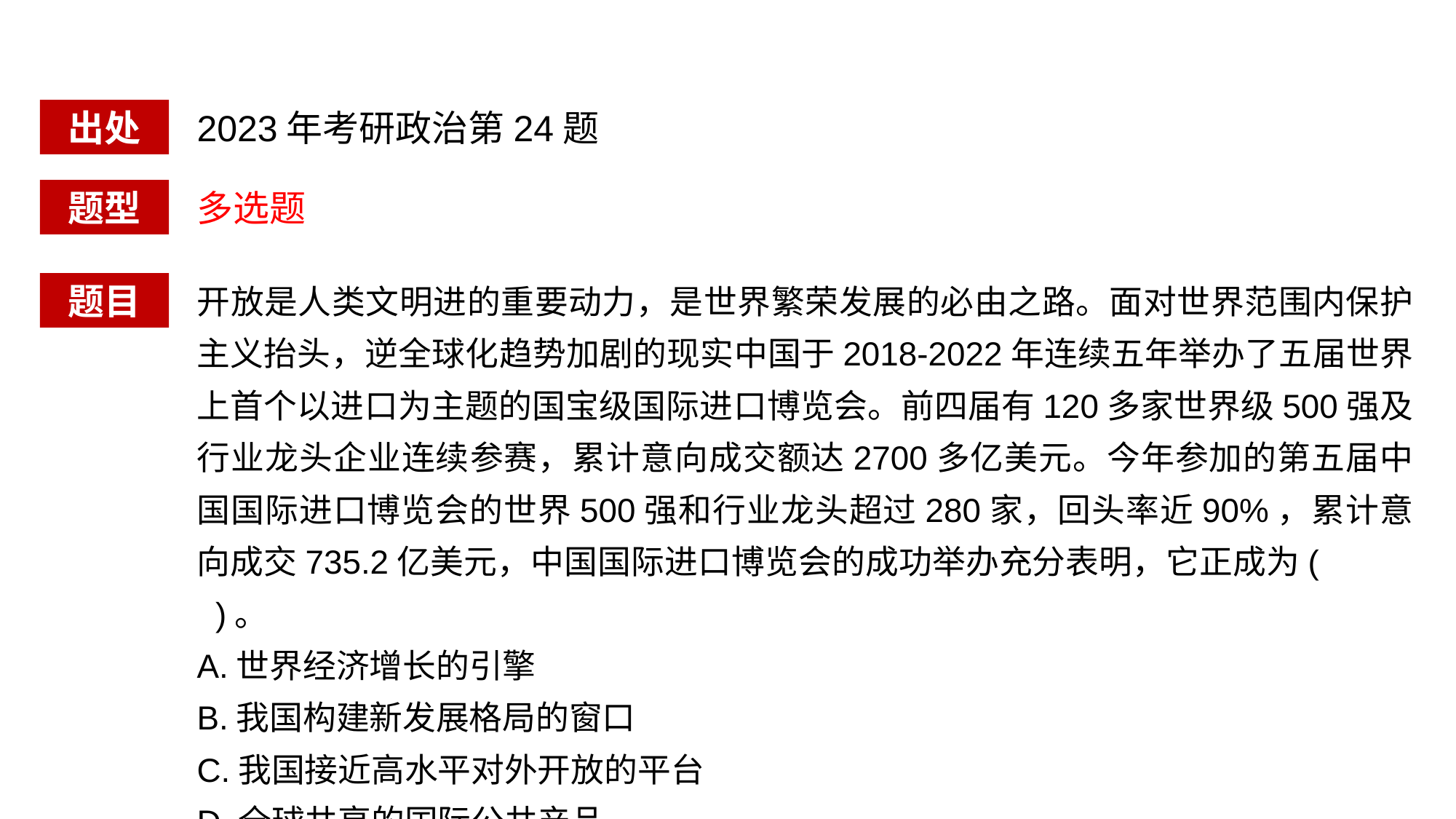

出处
2023年考研政治第24题
题型
多选题
开放是人类文明进的重要动力，是世界繁荣发展的必由之路。面对世界范围内保护主义抬头，逆全球化趋势加剧的现实中国于2018-2022年连续五年举办了五届世界上首个以进口为主题的国宝级国际进口博览会。前四届有120多家世界级500强及行业龙头企业连续参赛，累计意向成交额达2700多亿美元。今年参加的第五届中国国际进口博览会的世界500强和行业龙头超过280家，回头率近90%，累计意向成交735.2亿美元，中国国际进口博览会的成功举办充分表明，它正成为(             )。
A.世界经济增长的引擎
B.我国构建新发展格局的窗口
C.我国接近高水平对外开放的平台
D.全球共享的国际公共产品
题目